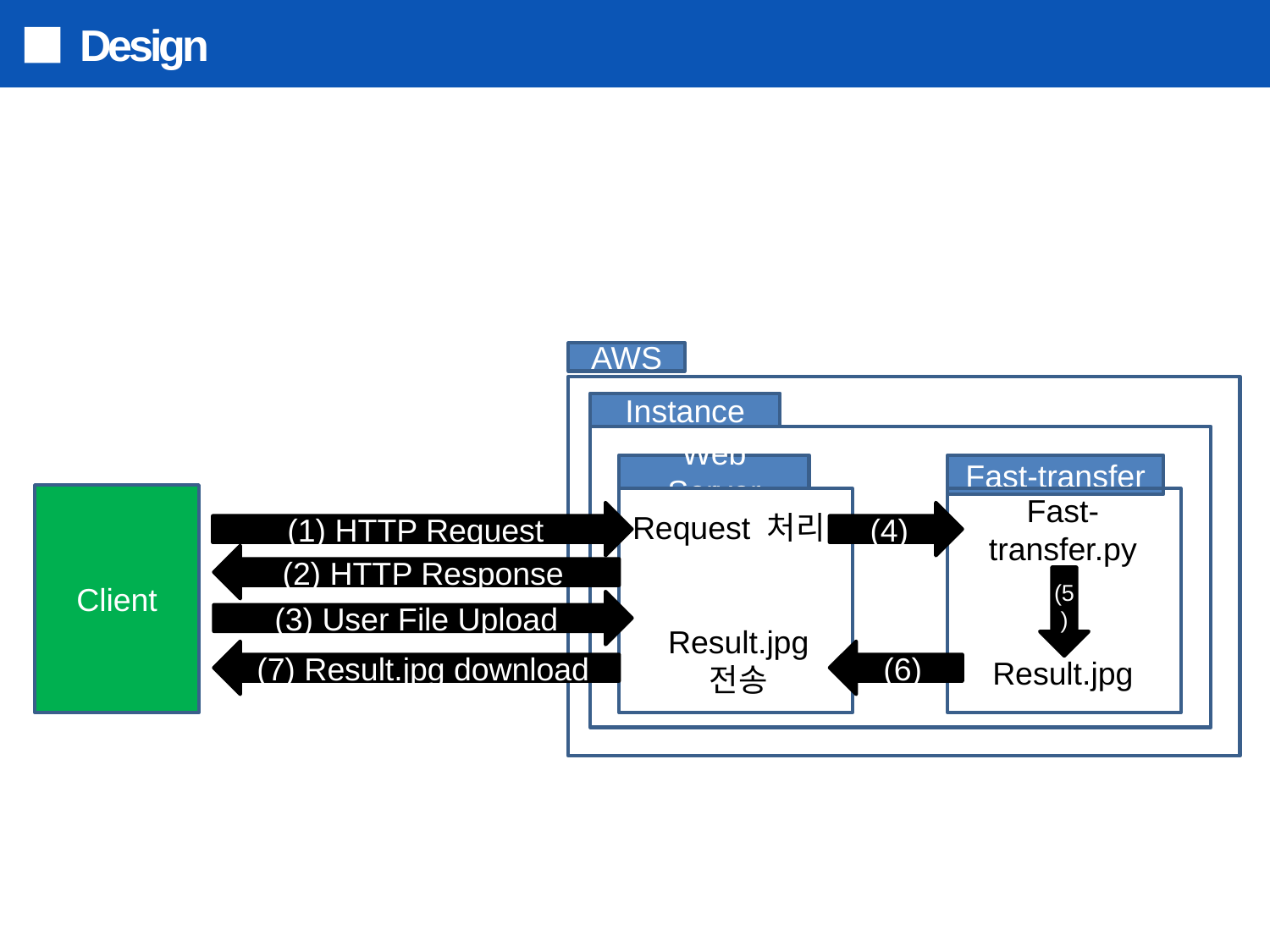

Design
(1) HTTP Request
AWS
(2) HTTP Response

Instance
(3) User File Upload

Fast-transfer
Web Server
(4)
(7) Result.jpg download

Client

Request 처리
Fast-transfer.py
(5)
(6)
Result.jpg
전송
Result.jpg